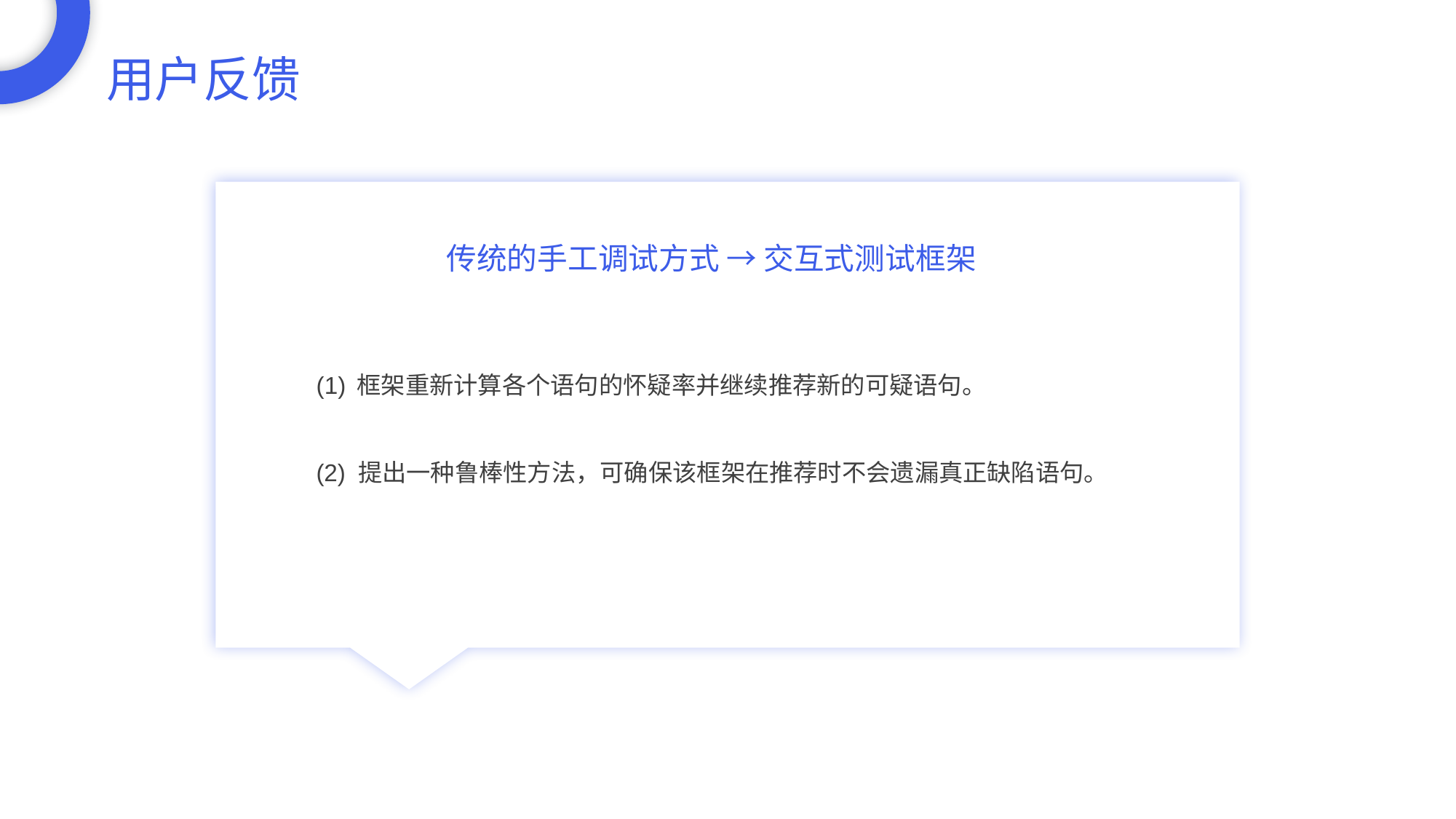

用户反馈

传统的手工调试方式 → 交互式测试框架
框架重新计算各个语句的怀疑率并继续推荐新的可疑语句。

(2) 提出一种鲁棒性方法，可确保该框架在推荐时不会遗漏真正缺陷语句。